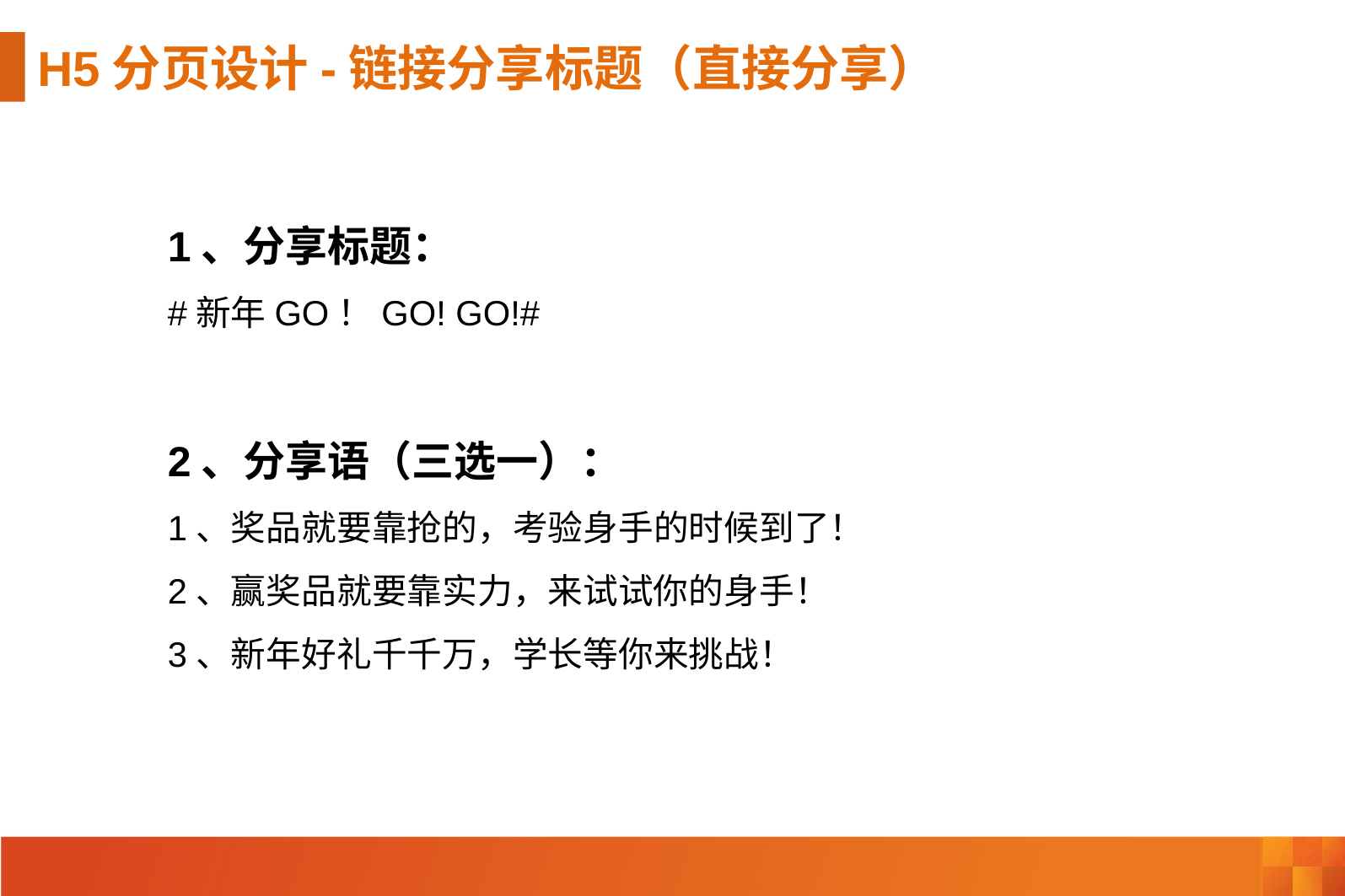

H5分页设计-链接分享标题（直接分享）

1、分享标题：
#新年GO！GO! GO!#

2、分享语（三选一）：
1、奖品就要靠抢的，考验身手的时候到了！
2、赢奖品就要靠实力，来试试你的身手！
3、新年好礼千千万，学长等你来挑战！